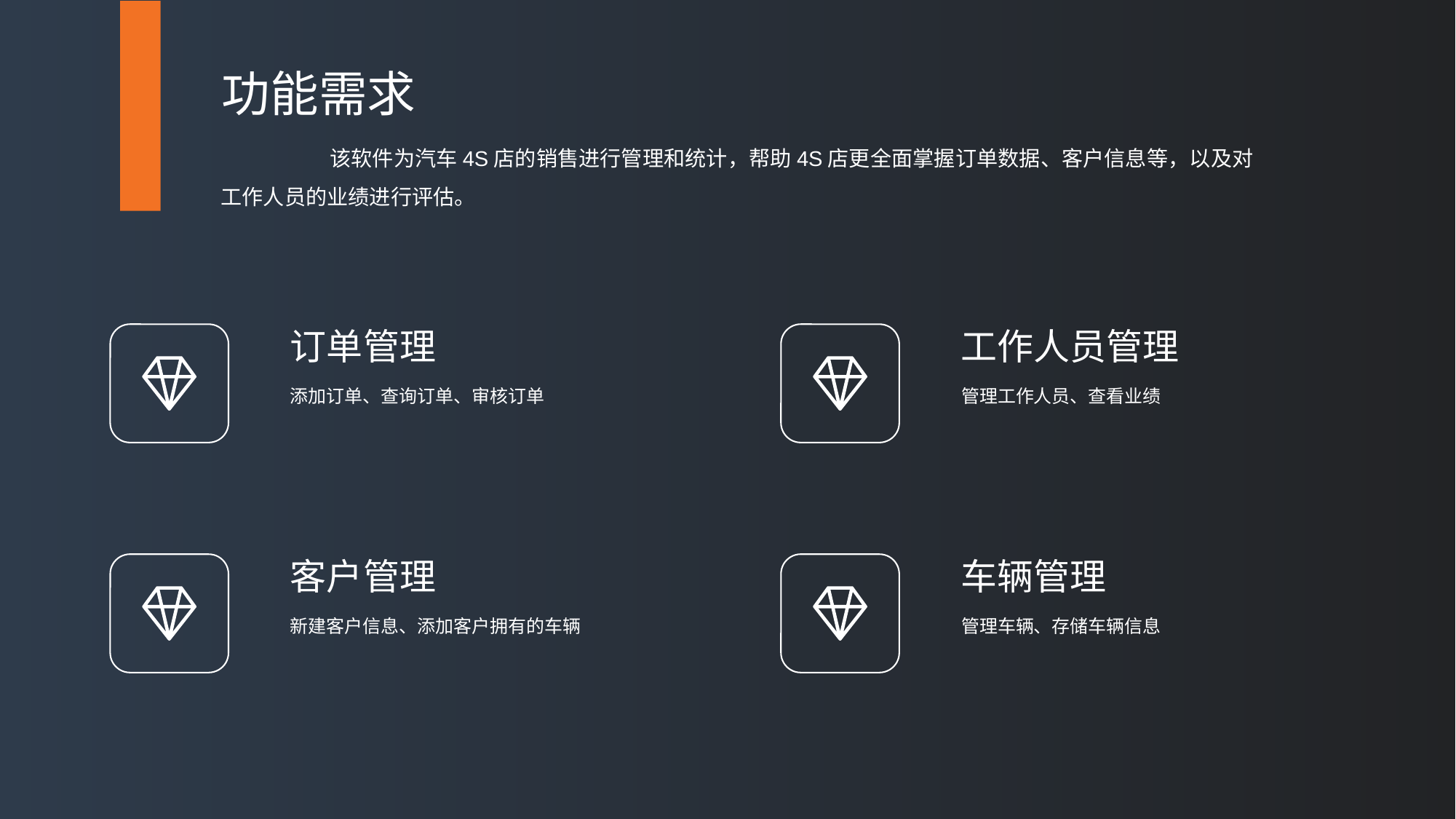

功能需求
	该软件为汽车4S店的销售进行管理和统计，帮助4S店更全面掌握订单数据、客户信息等，以及对工作人员的业绩进行评估。
订单管理
工作人员管理

添加订单、查询订单、审核订单
管理工作人员、查看业绩
客户管理
车辆管理

新建客户信息、添加客户拥有的车辆
管理车辆、存储车辆信息